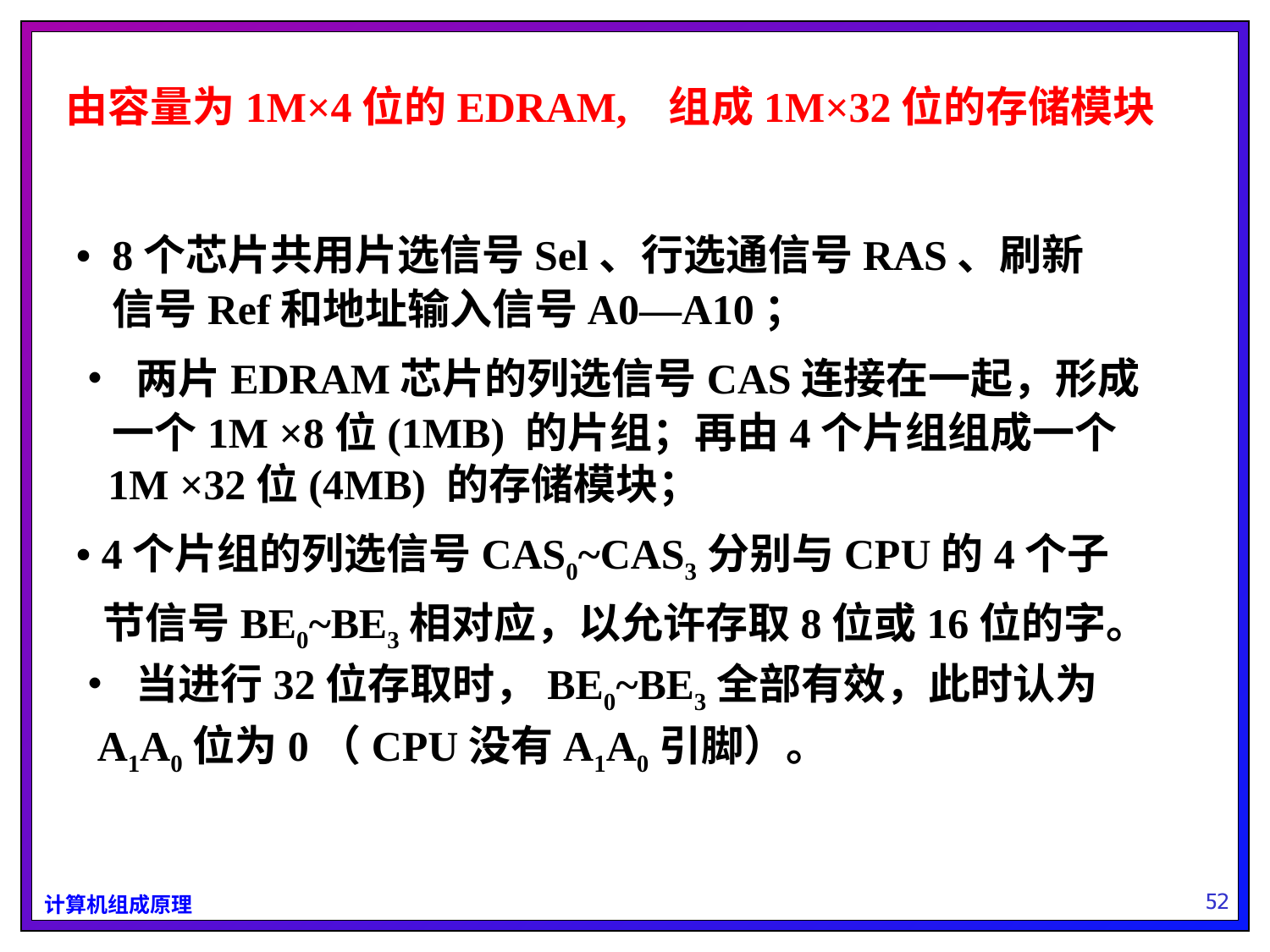

由容量为1M×4位的EDRAM,   组成1M×32位的存储模块
  •  8个芯片共用片选信号Sel、行选通信号RAS、刷新
     信号Ref和地址输入信号A0—A10；
  • 两片EDRAM芯片的列选信号CAS连接在一起，形成
     一个1M ×8位(1MB) 的片组；再由4个片组组成一个
     1M ×32位(4MB) 的存储模块；
  • 4个片组的列选信号CAS0~CAS3分别与CPU的4个子
    节信号BE0~BE3相对应，以允许存取8位或16位的字。
  • 当进行32位存取时，BE0~BE3全部有效，此时认为
    A1A0位为0（CPU没有A1A0引脚）。